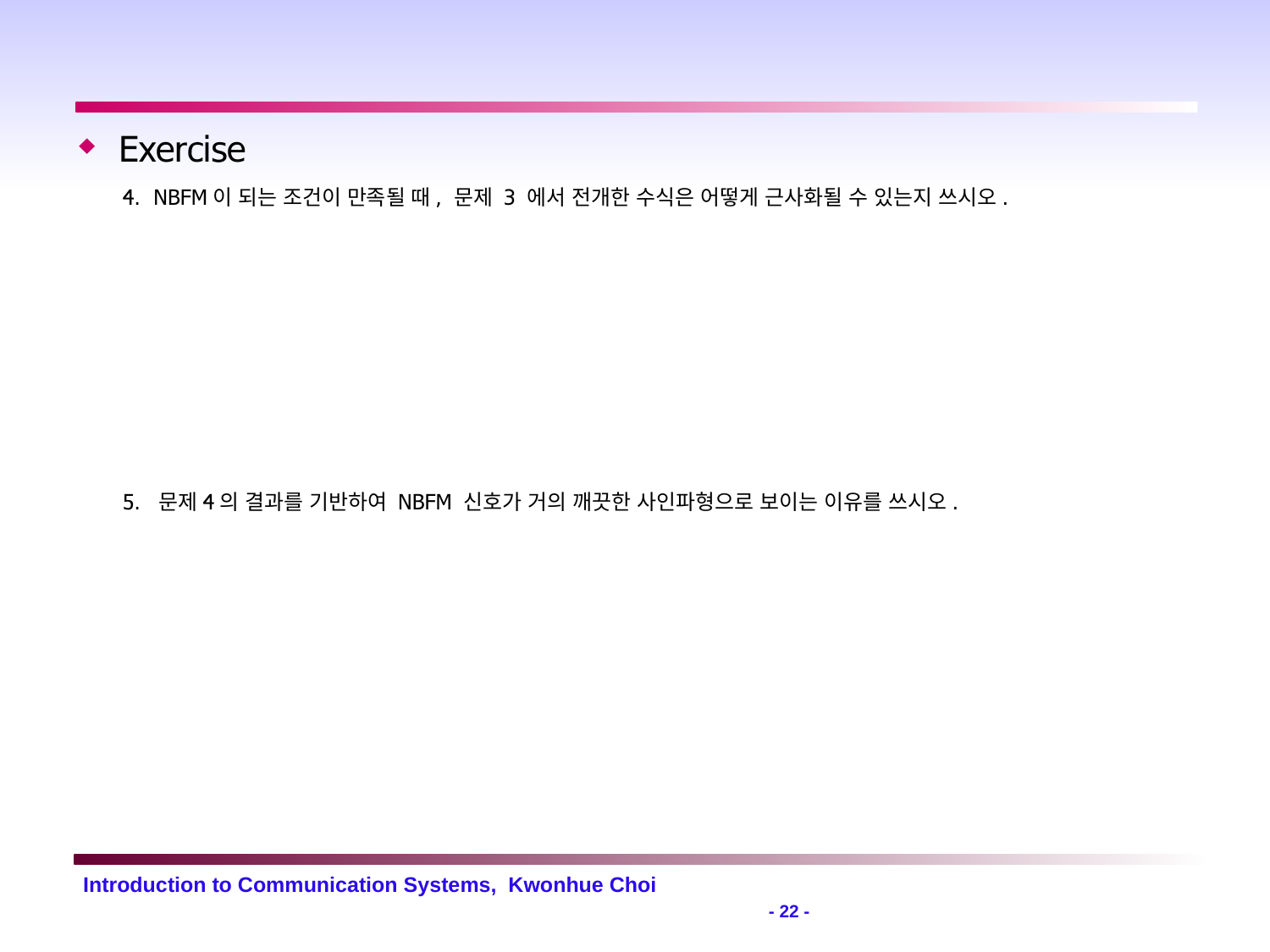

Exercise

4.  NBFM이 되는 조건이 만족될 때, 문제 3 에서 전개한 수식은 어떻게 근사화될 수 있는지 쓰시오.

5.  문제4의 결과를 기반하여 NBFM 신호가 거의 깨끗한 사인파형으로 보이는 이유를 쓰시오.